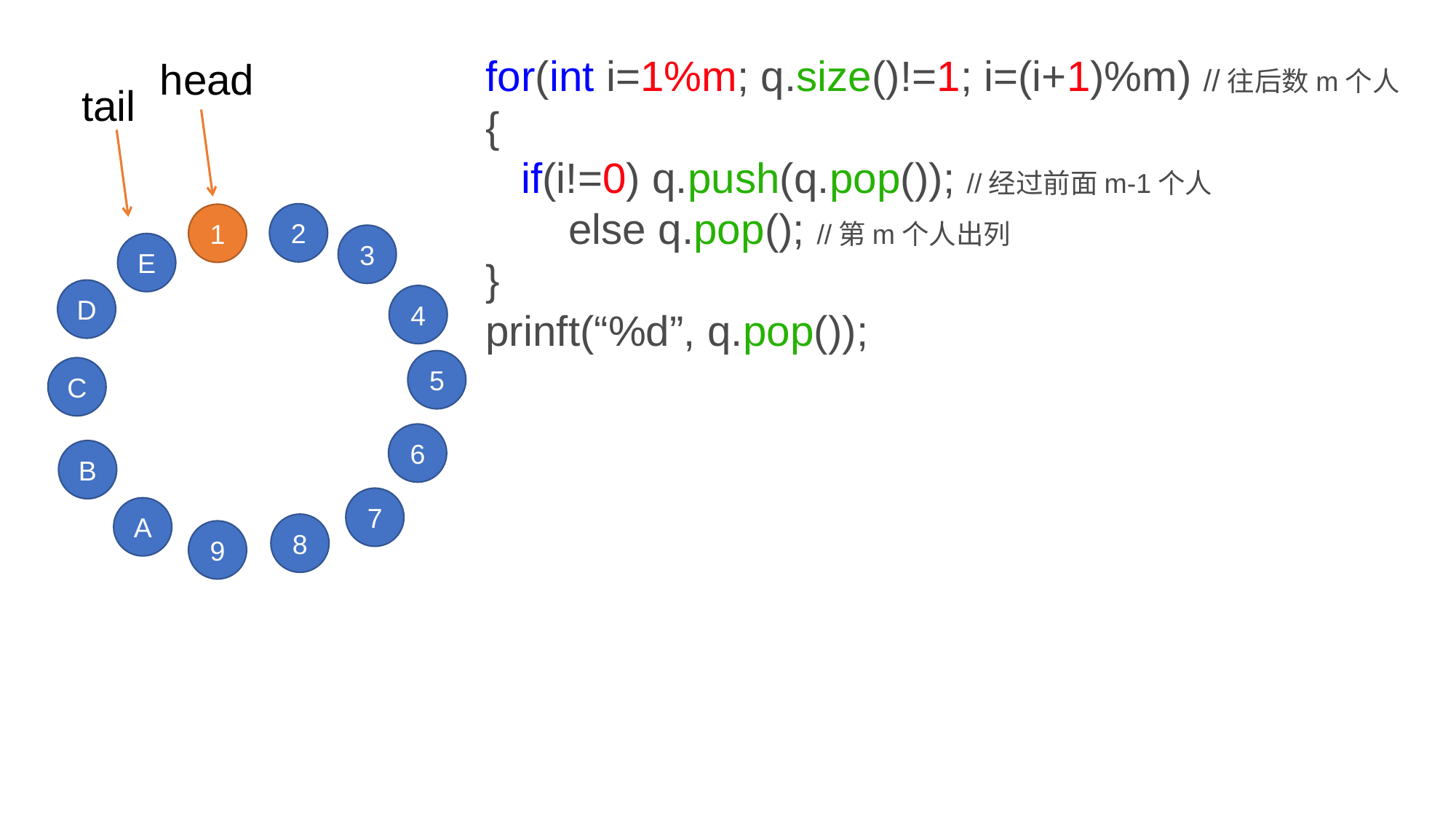

for(int i=1%m; q.size()!=1; i=(i+1)%m) //往后数m个人
{
   if(i!=0) q.push(q.pop()); //经过前面m-1个人
       else q.pop(); //第m个人出列
}
prinft(“%d”, q.pop());

head
tail
2
1
3
E
D
4
5
C
6
B
7
A
8
9